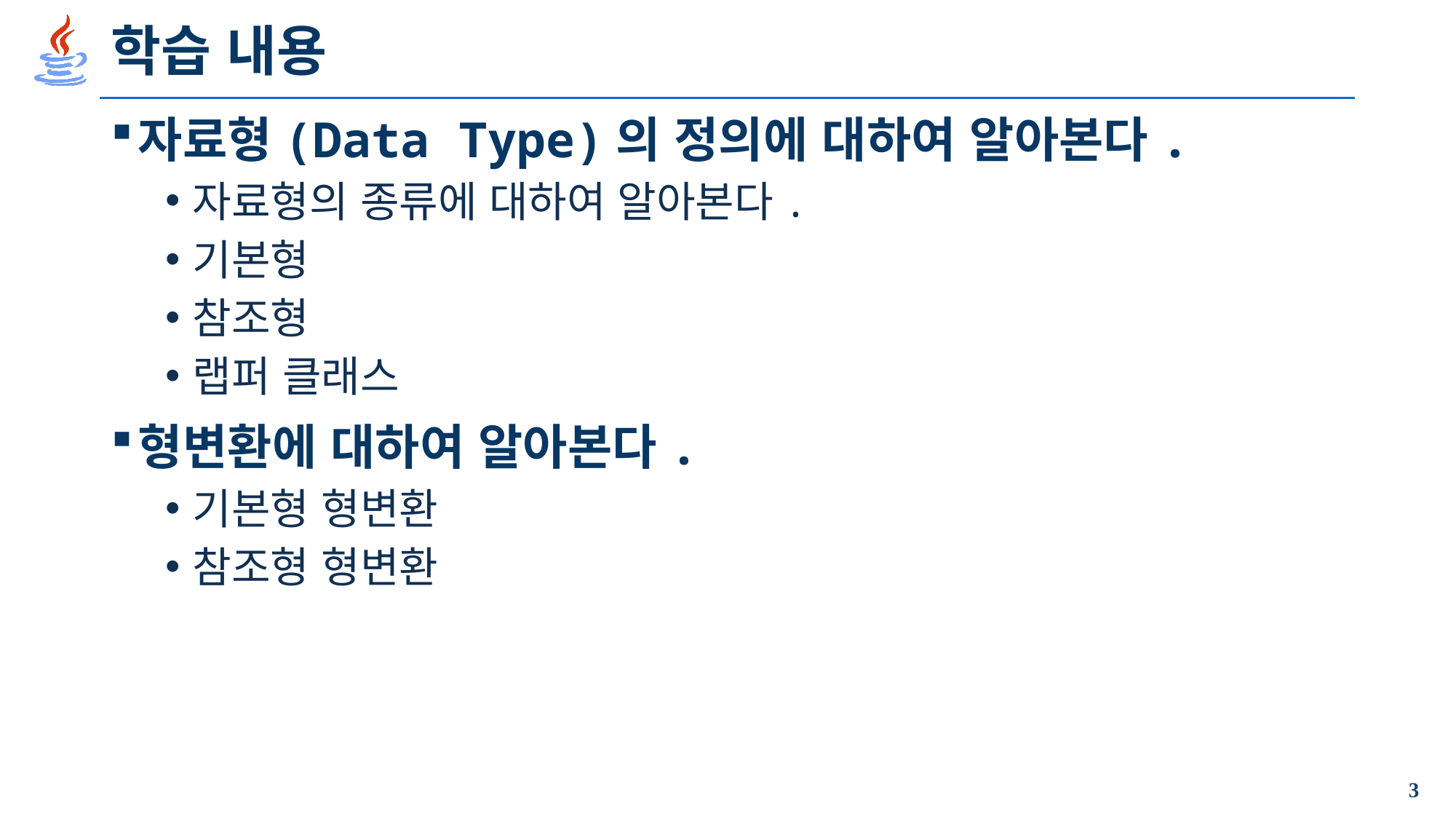

# 학습 내용
자료형(Data Type)의 정의에 대하여 알아본다.
자료형의 종류에 대하여 알아본다.
기본형
참조형
랩퍼 클래스
형변환에 대하여 알아본다.
기본형 형변환
참조형 형변환
3